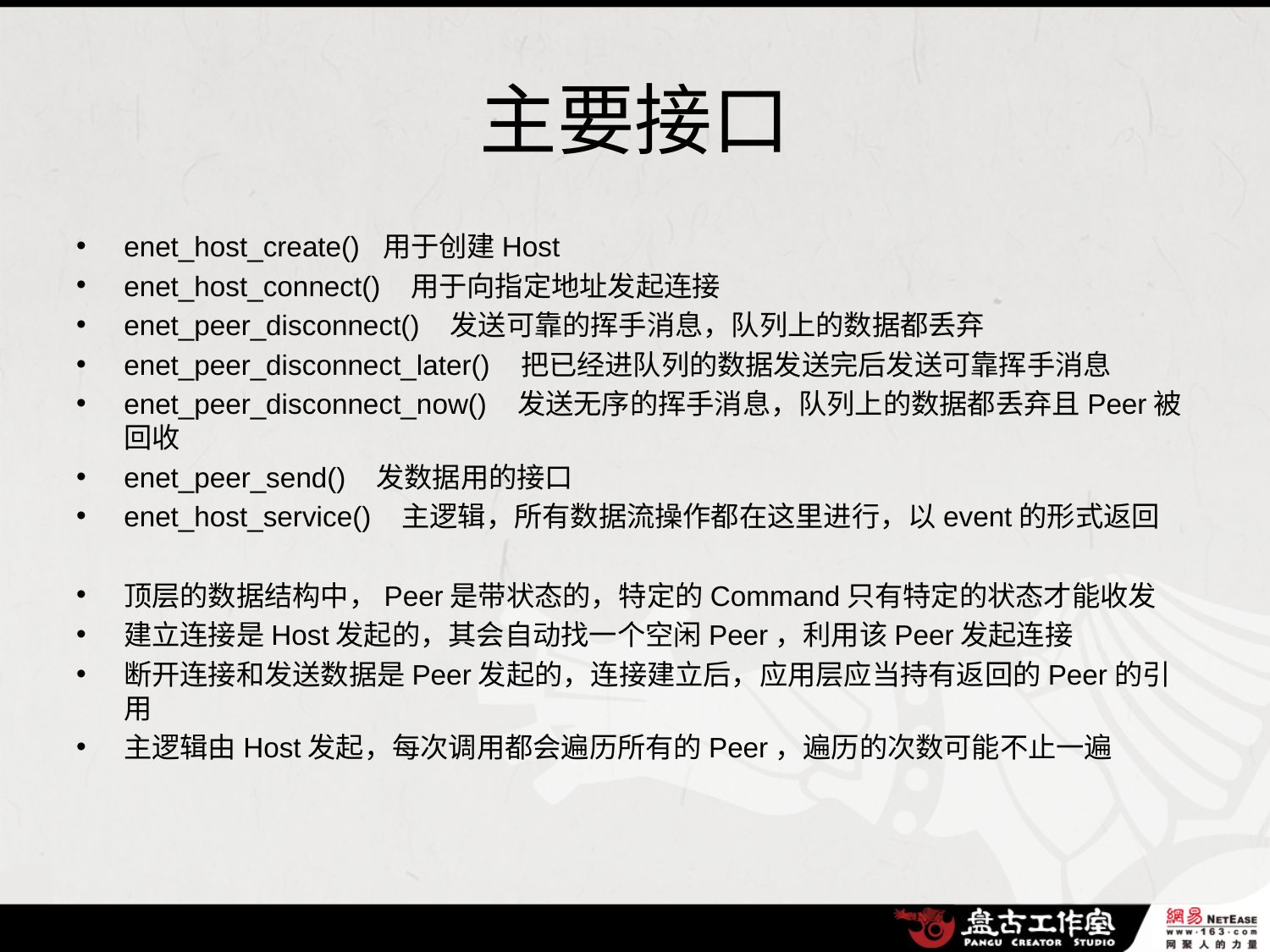

# 主要接口
enet_host_create()  用于创建Host
enet_host_connect()   用于向指定地址发起连接
enet_peer_disconnect()   发送可靠的挥手消息，队列上的数据都丢弃
enet_peer_disconnect_later()   把已经进队列的数据发送完后发送可靠挥手消息
enet_peer_disconnect_now()   发送无序的挥手消息，队列上的数据都丢弃且Peer被回收
enet_peer_send()   发数据用的接口
enet_host_service()   主逻辑，所有数据流操作都在这里进行，以event的形式返回

顶层的数据结构中，Peer是带状态的，特定的Command只有特定的状态才能收发
建立连接是Host发起的，其会自动找一个空闲Peer，利用该Peer发起连接
断开连接和发送数据是Peer发起的，连接建立后，应用层应当持有返回的Peer的引用
主逻辑由Host发起，每次调用都会遍历所有的Peer，遍历的次数可能不止一遍